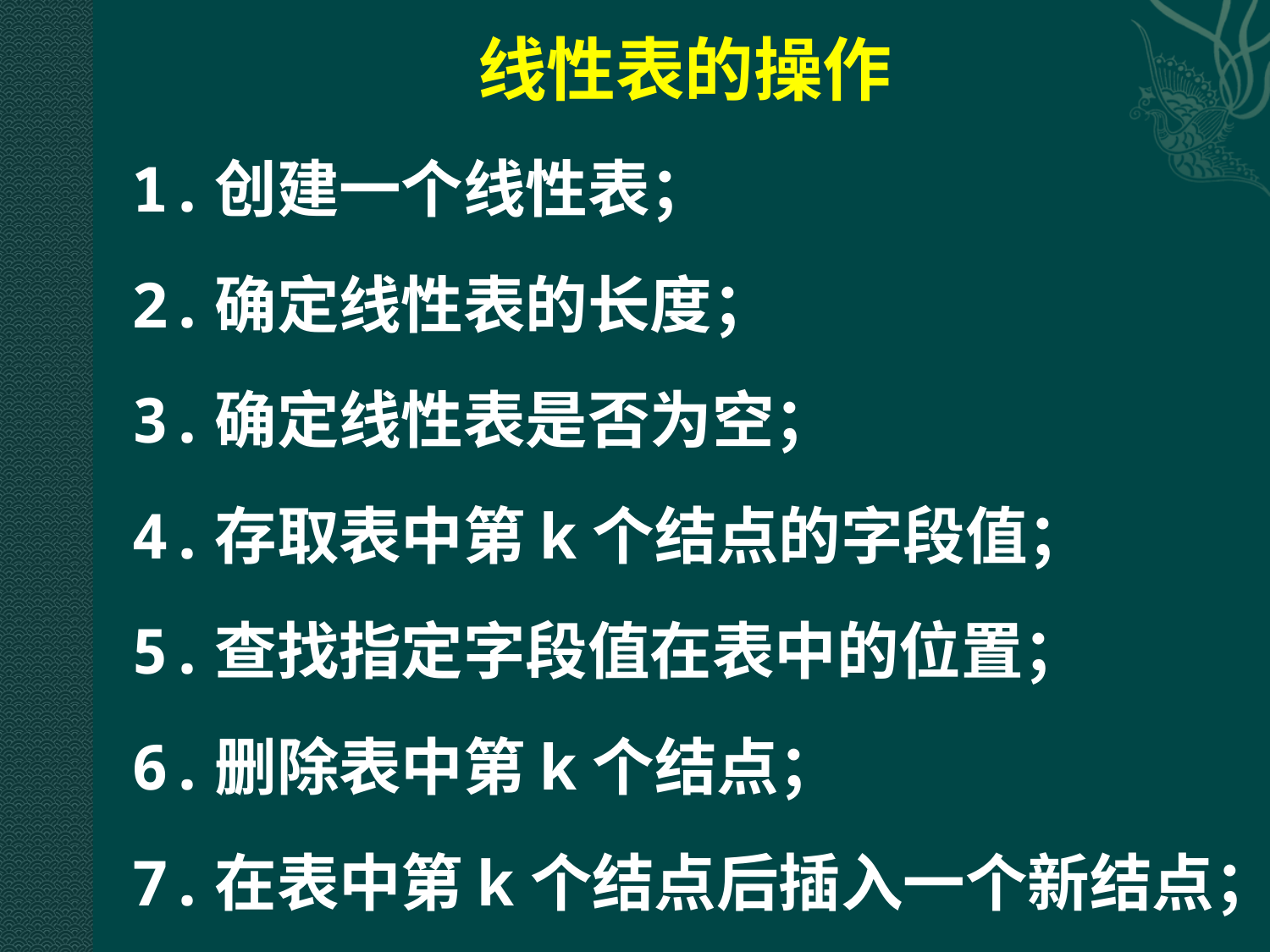

线性表的操作
1.	创建一个线性表；
2.	确定线性表的长度；
3.	确定线性表是否为空；
4.	存取表中第k个结点的字段值；
5.	查找指定字段值在表中的位置；
6.	删除表中第k个结点；
7.	在表中第k个结点后插入一个新结点；